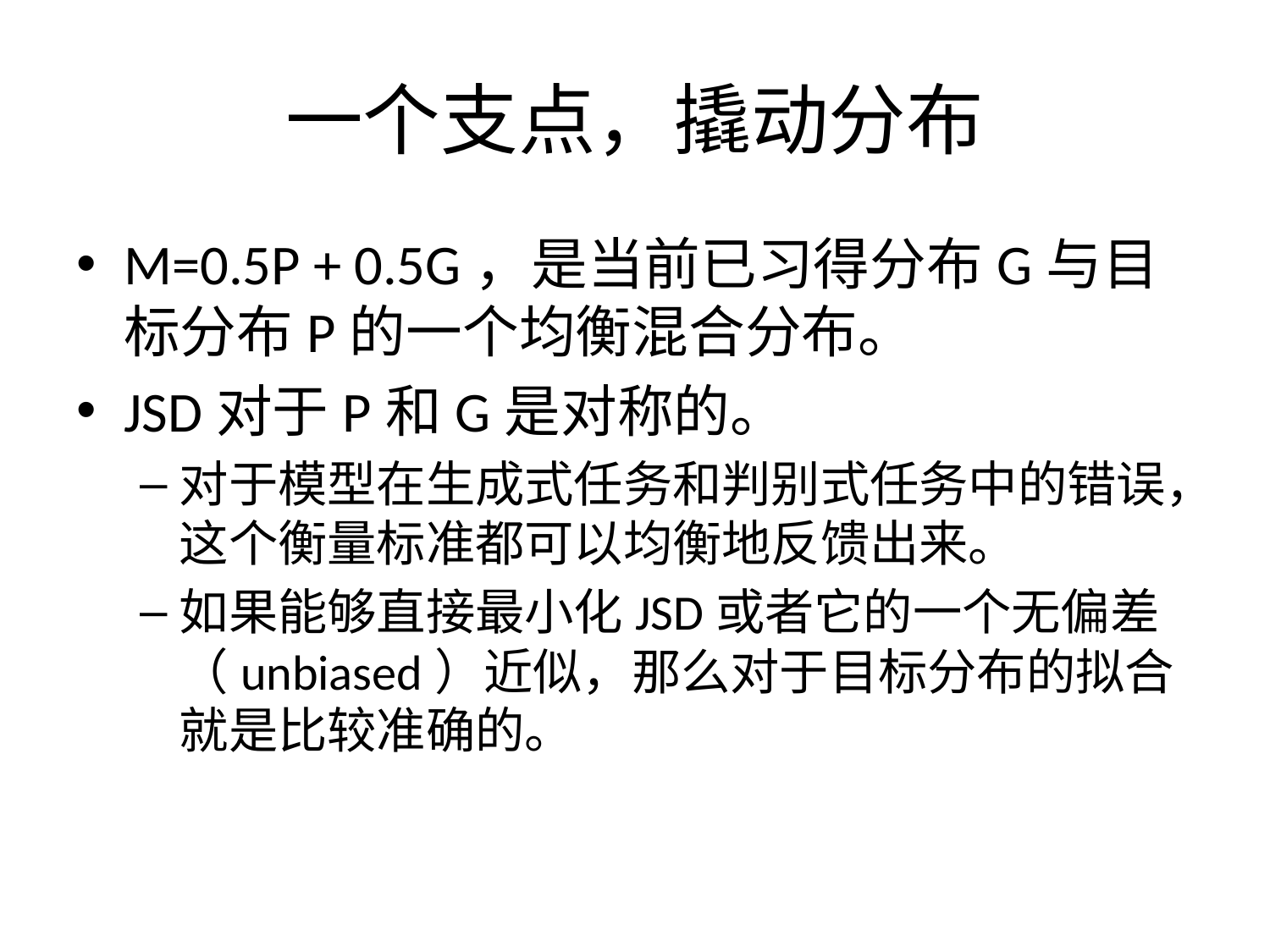

# 一个支点，撬动分布
M=0.5P + 0.5G，是当前已习得分布G与目标分布P的一个均衡混合分布。
JSD对于P和G是对称的。
对于模型在生成式任务和判别式任务中的错误，这个衡量标准都可以均衡地反馈出来。
如果能够直接最小化JSD或者它的一个无偏差（unbiased）近似，那么对于目标分布的拟合就是比较准确的。